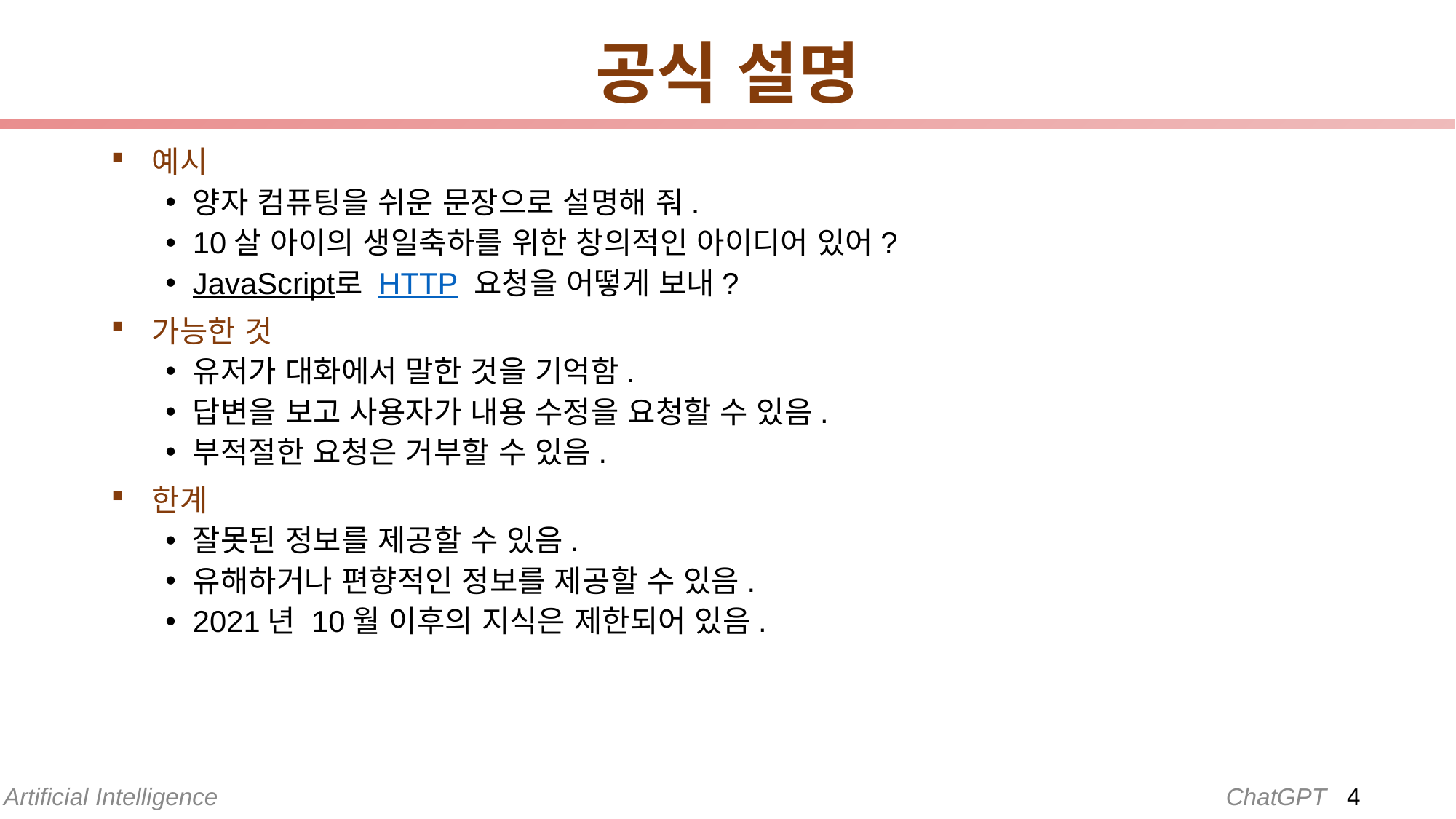

# 공식 설명
예시
양자 컴퓨팅을 쉬운 문장으로 설명해 줘.
10살 아이의 생일축하를 위한 창의적인 아이디어 있어?
JavaScript로 HTTP 요청을 어떻게 보내?
가능한 것
유저가 대화에서 말한 것을 기억함.
답변을 보고 사용자가 내용 수정을 요청할 수 있음.
부적절한 요청은 거부할 수 있음.
한계
잘못된 정보를 제공할 수 있음.
유해하거나 편향적인 정보를 제공할 수 있음.
2021년 10월 이후의 지식은 제한되어 있음.